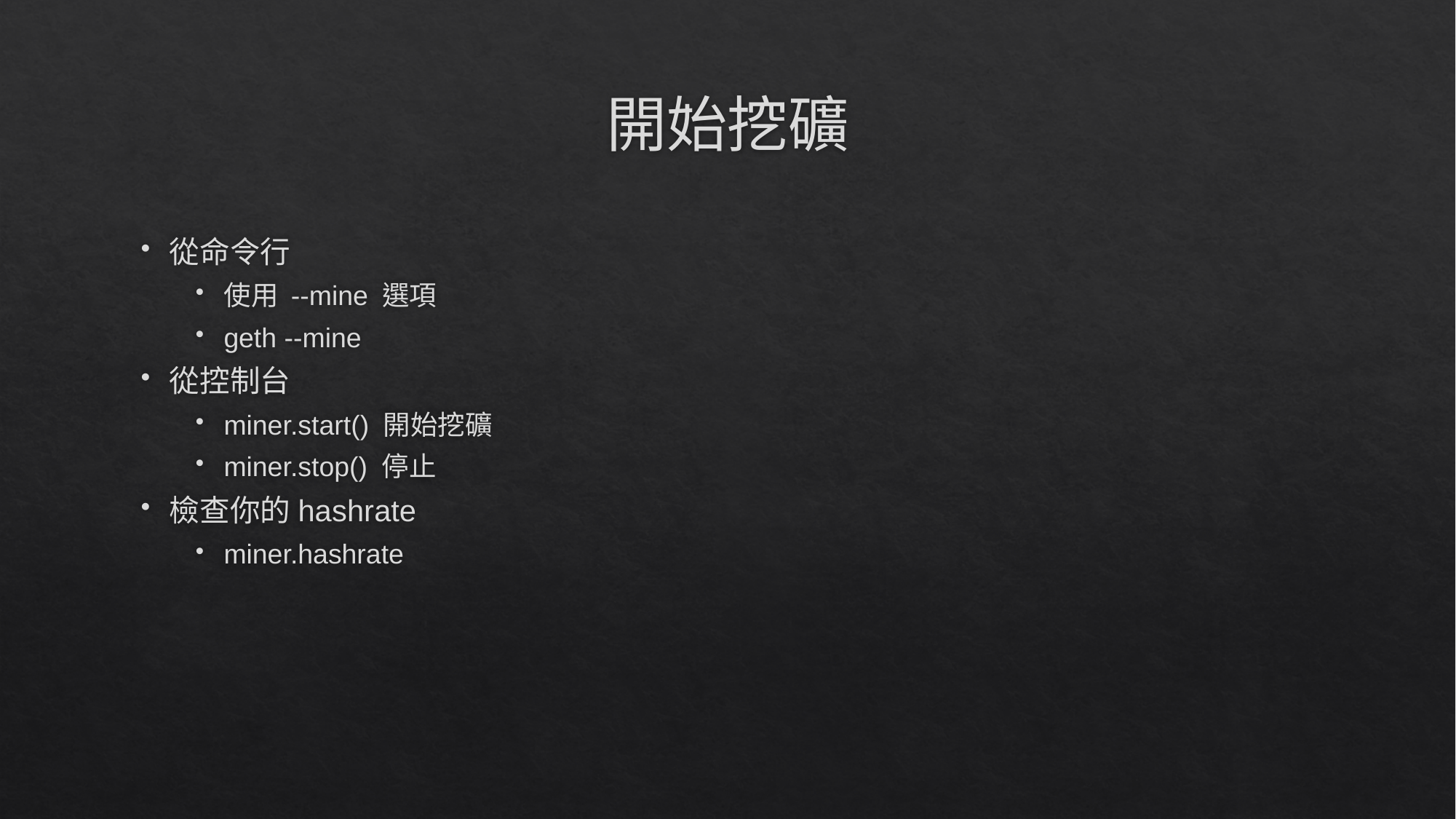

# 開始挖礦
從命令行
使用 --mine 選項
geth --mine
從控制台
miner.start() 開始挖礦
miner.stop() 停止
檢查你的hashrate
miner.hashrate